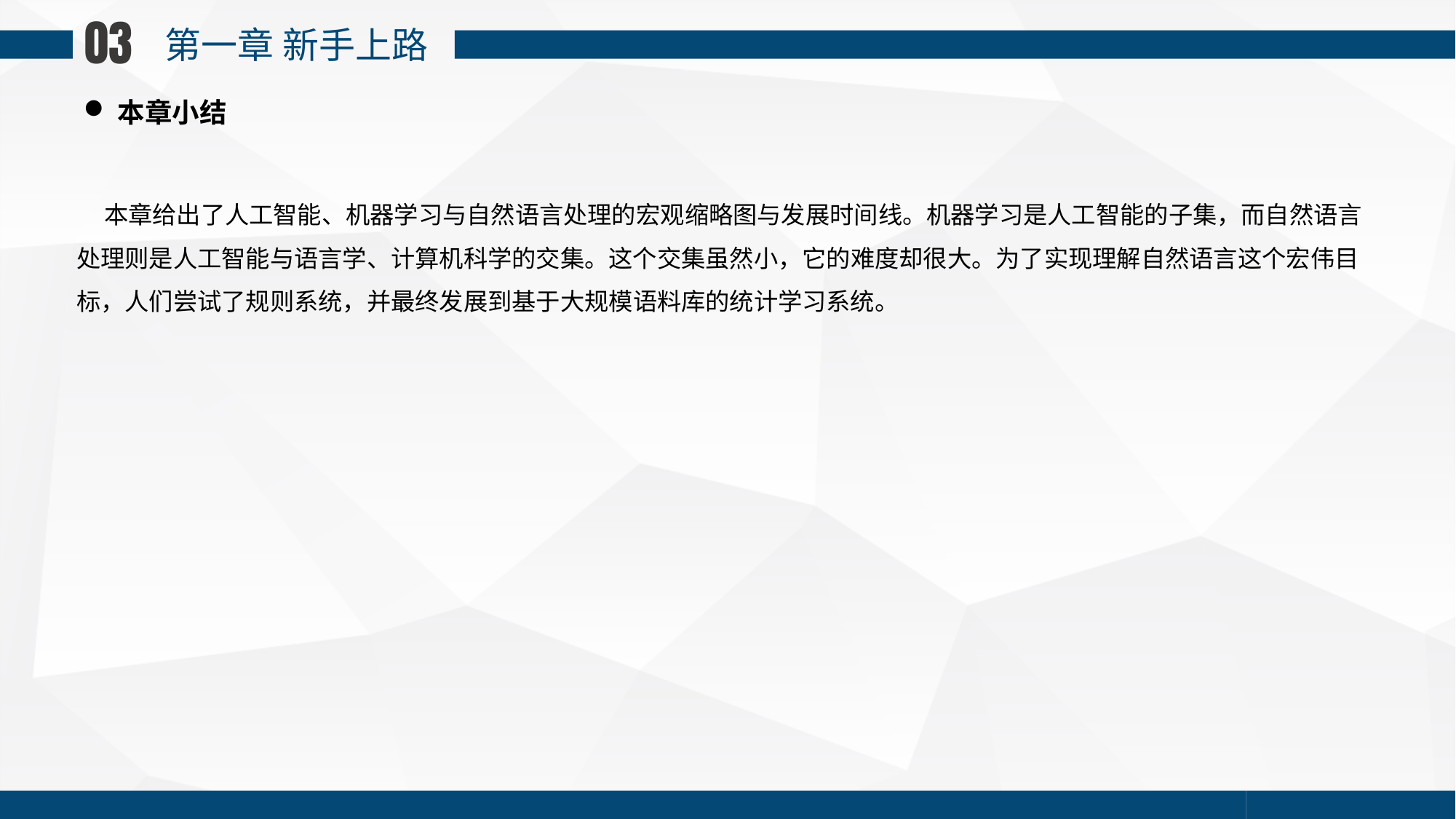

03
 第一章 新手上路

本章小结
    本章给出了人工智能、机器学习与自然语言处理的宏观缩略图与发展时间线。机器学习是人工智能的子集，而自然语言处理则是人工智能与语言学、计算机科学的交集。这个交集虽然小，它的难度却很大。为了实现理解自然语言这个宏伟目标，人们尝试了规则系统，并最终发展到基于大规模语料库的统计学习系统。